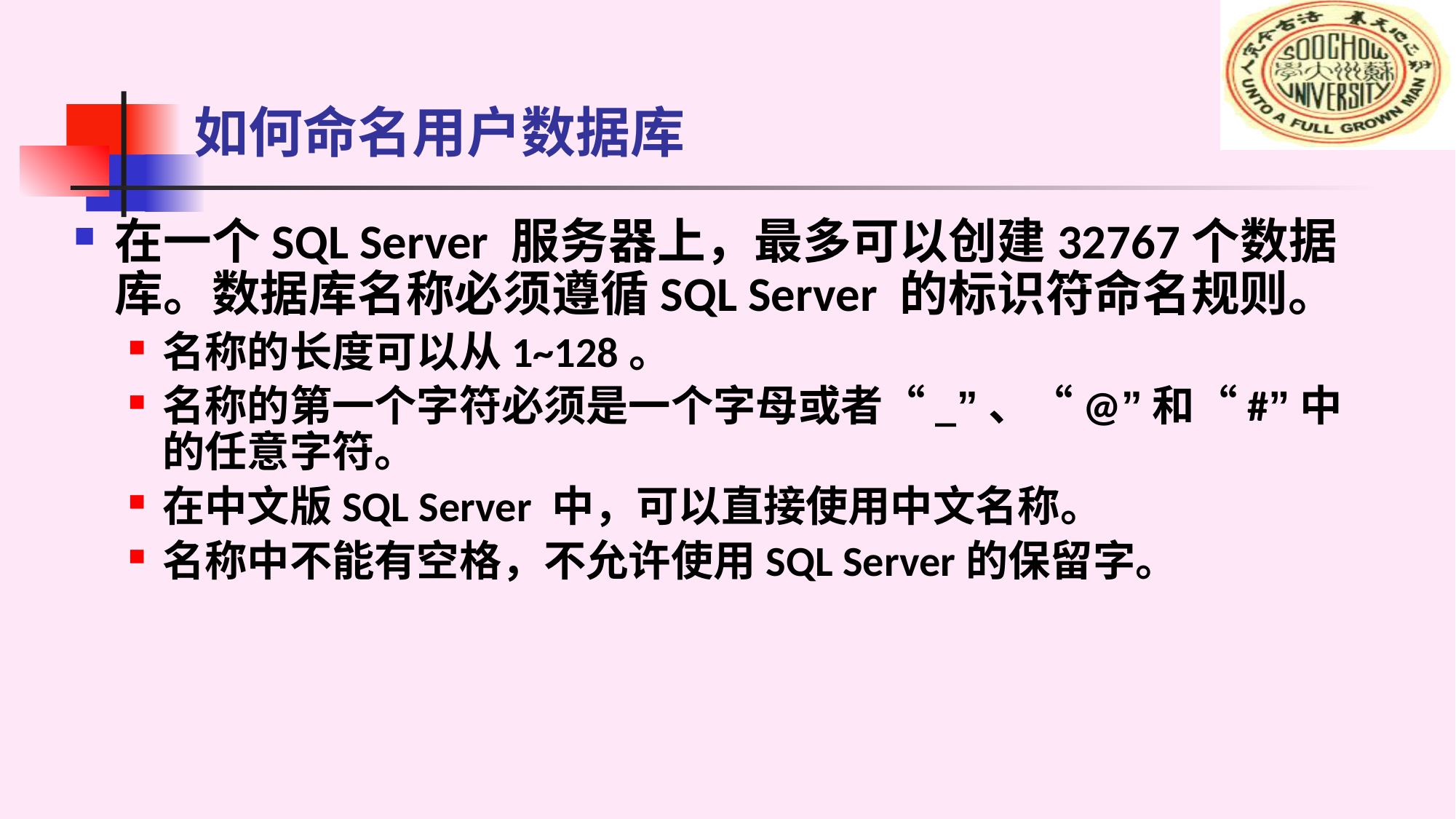

# 如何命名用户数据库
在一个SQL Server 服务器上，最多可以创建32767个数据库。数据库名称必须遵循SQL Server 的标识符命名规则。
名称的长度可以从1~128。
名称的第一个字符必须是一个字母或者“_”、“@”和“#”中的任意字符。
在中文版SQL Server 中，可以直接使用中文名称。
名称中不能有空格，不允许使用SQL Server的保留字。